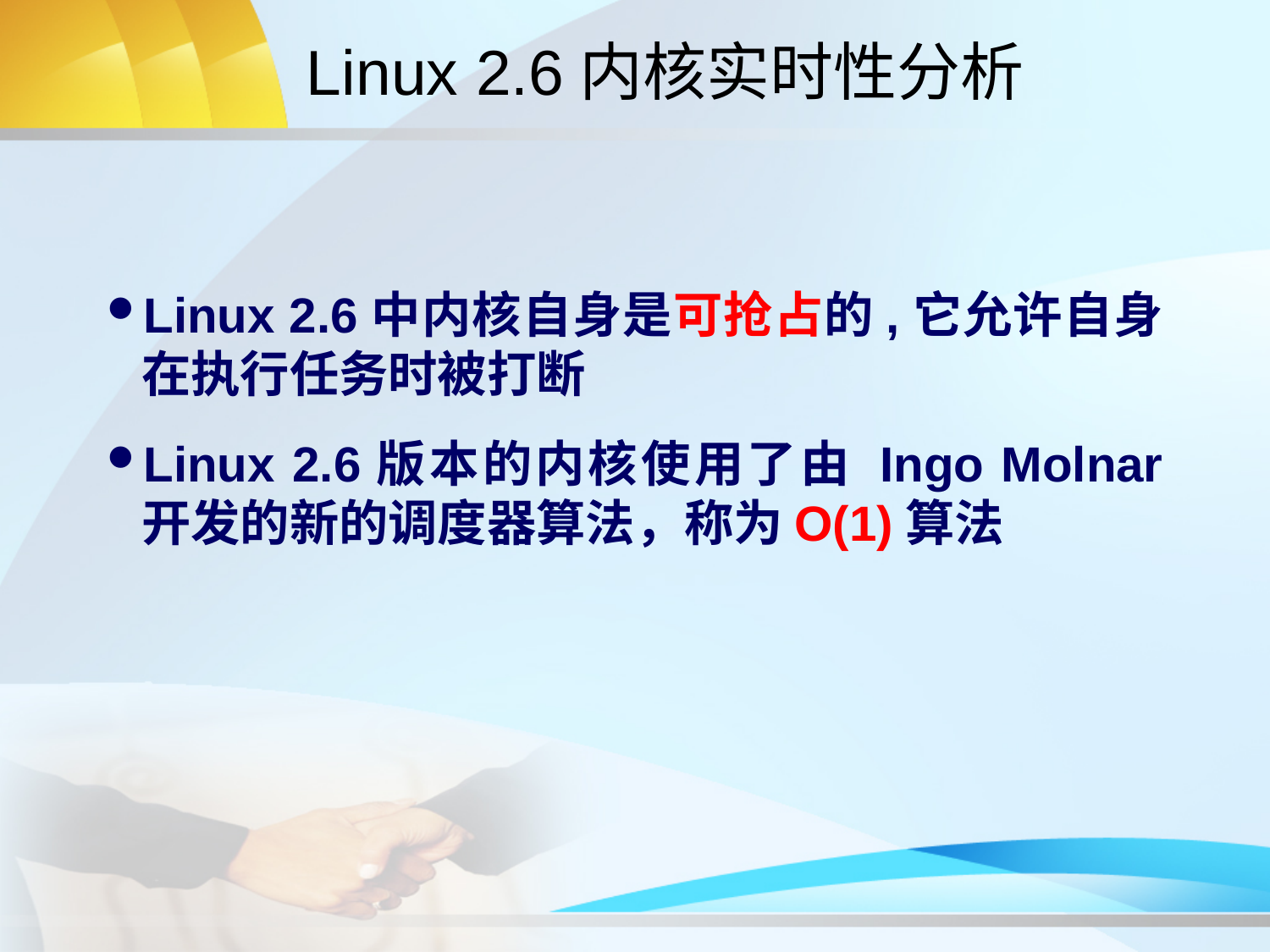

# Linux 2.6内核实时性分析
Linux 2.6中内核自身是可抢占的,它允许自身在执行任务时被打断
Linux 2.6版本的内核使用了由 Ingo Molnar 开发的新的调度器算法，称为O(1)算法